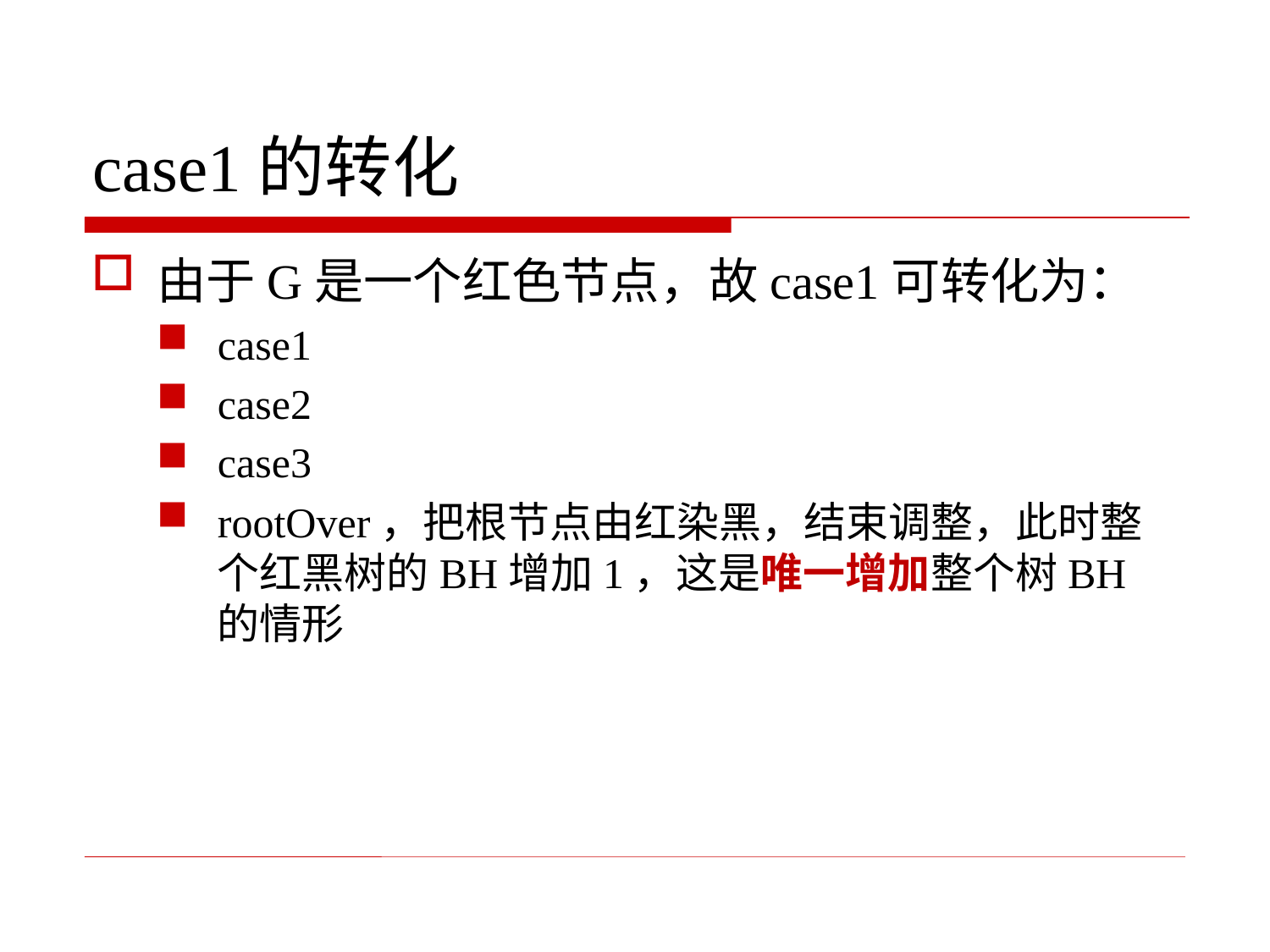

# case1的转化
由于G是一个红色节点，故case1可转化为：
case1
case2
case3
rootOver，把根节点由红染黑，结束调整，此时整个红黑树的BH增加1，这是唯一增加整个树BH的情形